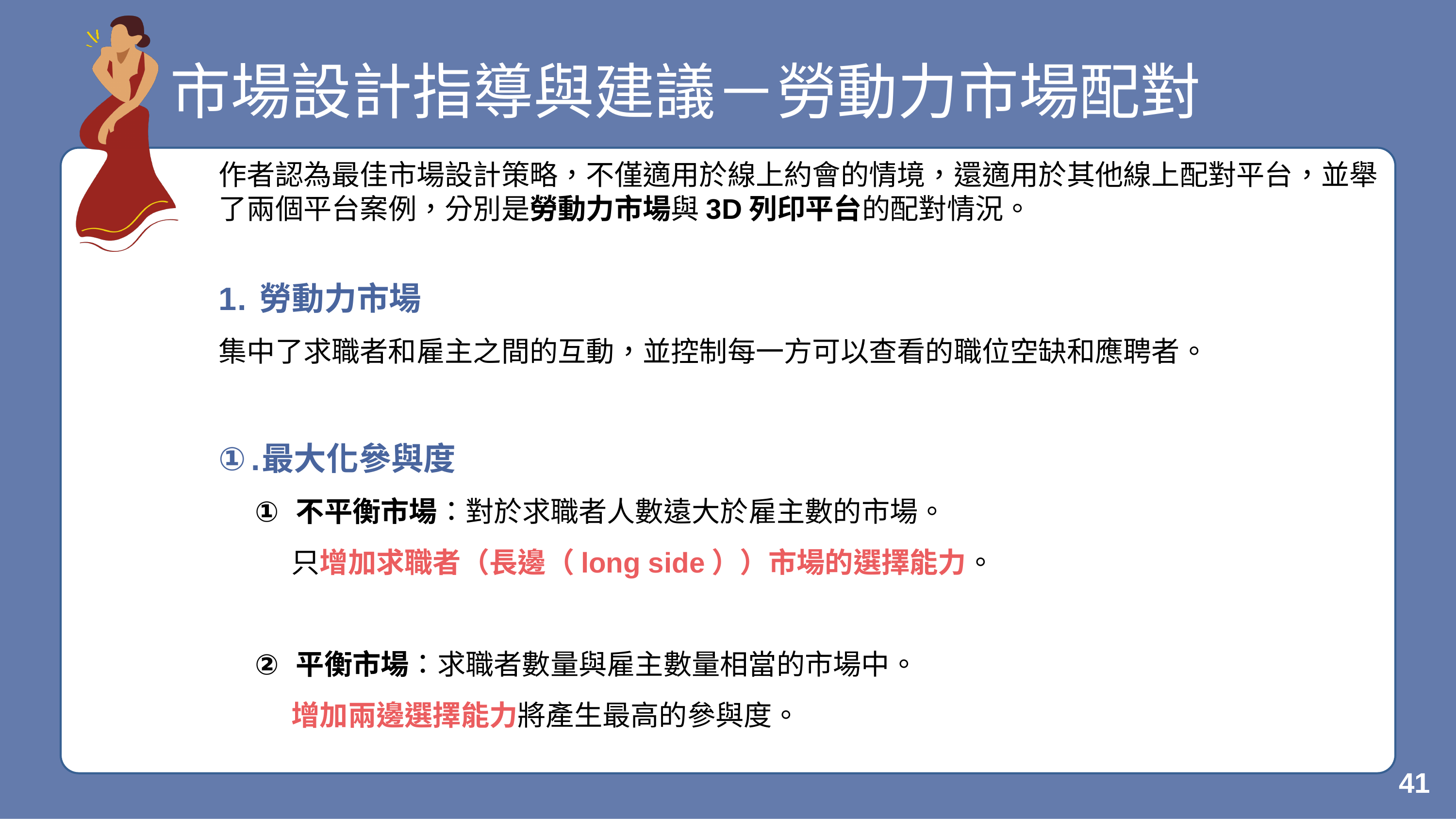

市場設計指導與建議－勞動力市場配對
作者認為最佳市場設計策略，不僅適用於線上約會的情境，還適用於其他線上配對平台，並舉了兩個平台案例，分別是勞動力市場與3D列印平台的配對情況。

勞動力市場
集中了求職者和雇主之間的互動，並控制每一方可以查看的職位空缺和應聘者。

最大化參與度
不平衡市場：對於求職者人數遠大於雇主數的市場。
只增加求職者（長邊（long side））市場的選擇能力。

平衡市場：求職者數量與雇主數量相當的市場中。
增加兩邊選擇能力將產生最高的參與度。
41